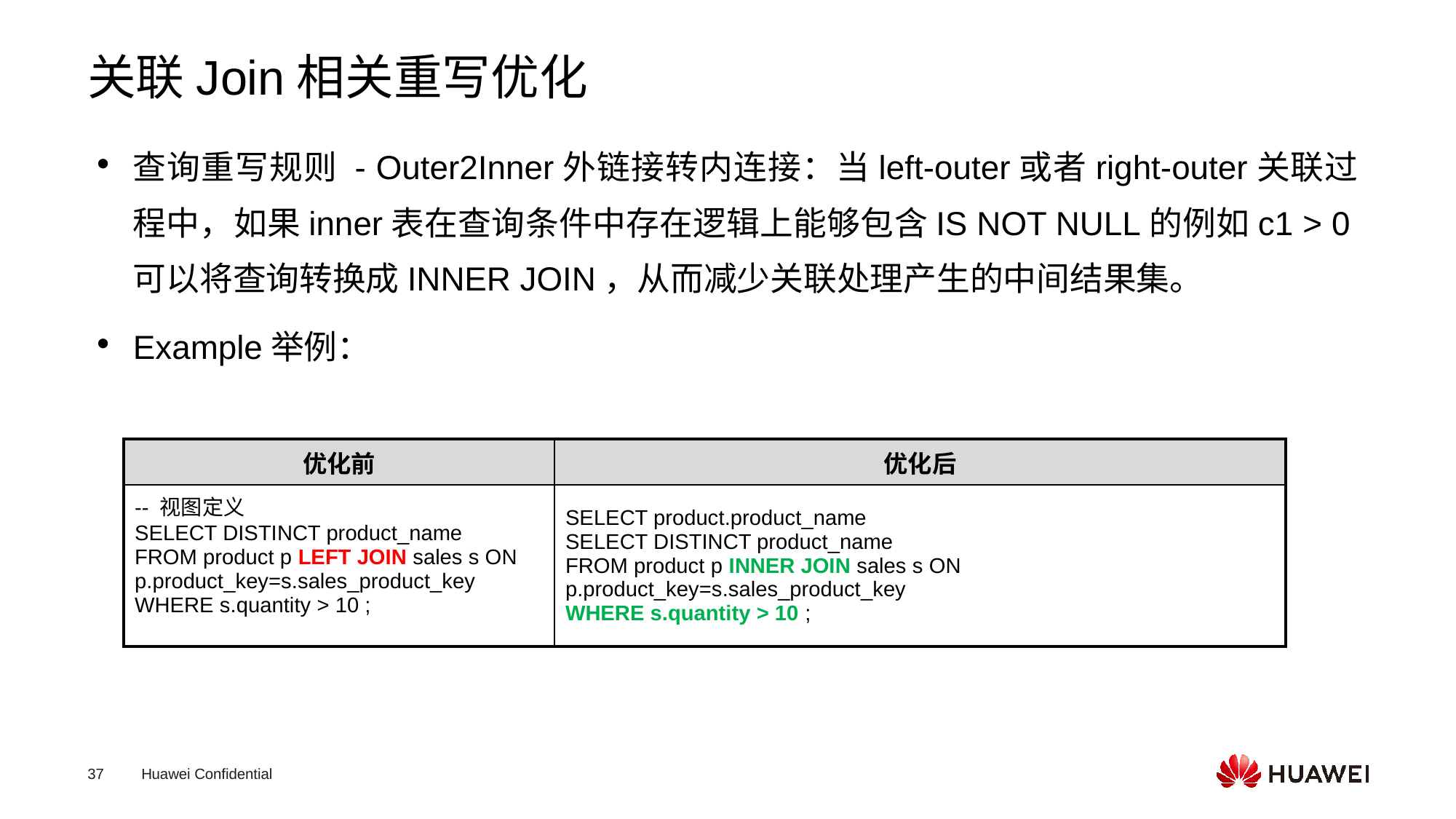

# 关联Join相关重写优化
查询重写规则 - Outer2Inner外链接转内连接：当left-outer或者right-outer关联过程中，如果inner表在查询条件中存在逻辑上能够包含IS NOT NULL的例如c1 > 0可以将查询转换成INNER JOIN，从而减少关联处理产生的中间结果集。
Example举例：

| 优化前 | 优化后 |
| --- | --- |
| -- 视图定义 SELECT DISTINCT product\_name FROM product p LEFT JOIN sales s ON p.product\_key=s.sales\_product\_key WHERE s.quantity > 10 ; | SELECT product.product\_name SELECT DISTINCT product\_name FROM product p INNER JOIN sales s ON p.product\_key=s.sales\_product\_key WHERE s.quantity > 10 ; |